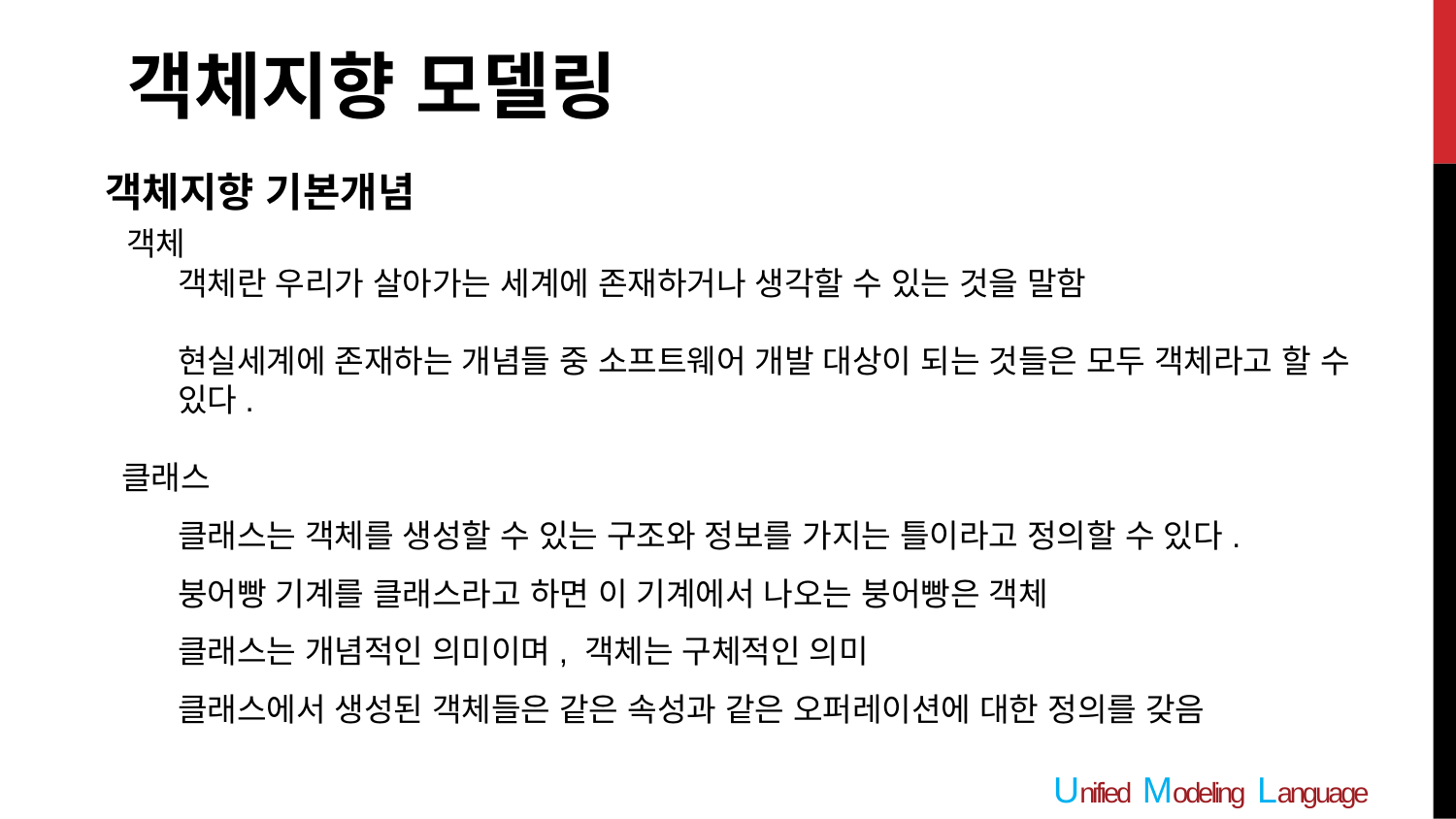

객체지향 모델링
객체지향 기본개념
 객체
객체란 우리가 살아가는 세계에 존재하거나 생각할 수 있는 것을 말함

현실세계에 존재하는 개념들 중 소프트웨어 개발 대상이 되는 것들은 모두 객체라고 할 수 있다.

 클래스
클래스는 객체를 생성할 수 있는 구조와 정보를 가지는 틀이라고 정의할 수 있다.
붕어빵 기계를 클래스라고 하면 이 기계에서 나오는 붕어빵은 객체
클래스는 개념적인 의미이며, 객체는 구체적인 의미
클래스에서 생성된 객체들은 같은 속성과 같은 오퍼레이션에 대한 정의를 갖음